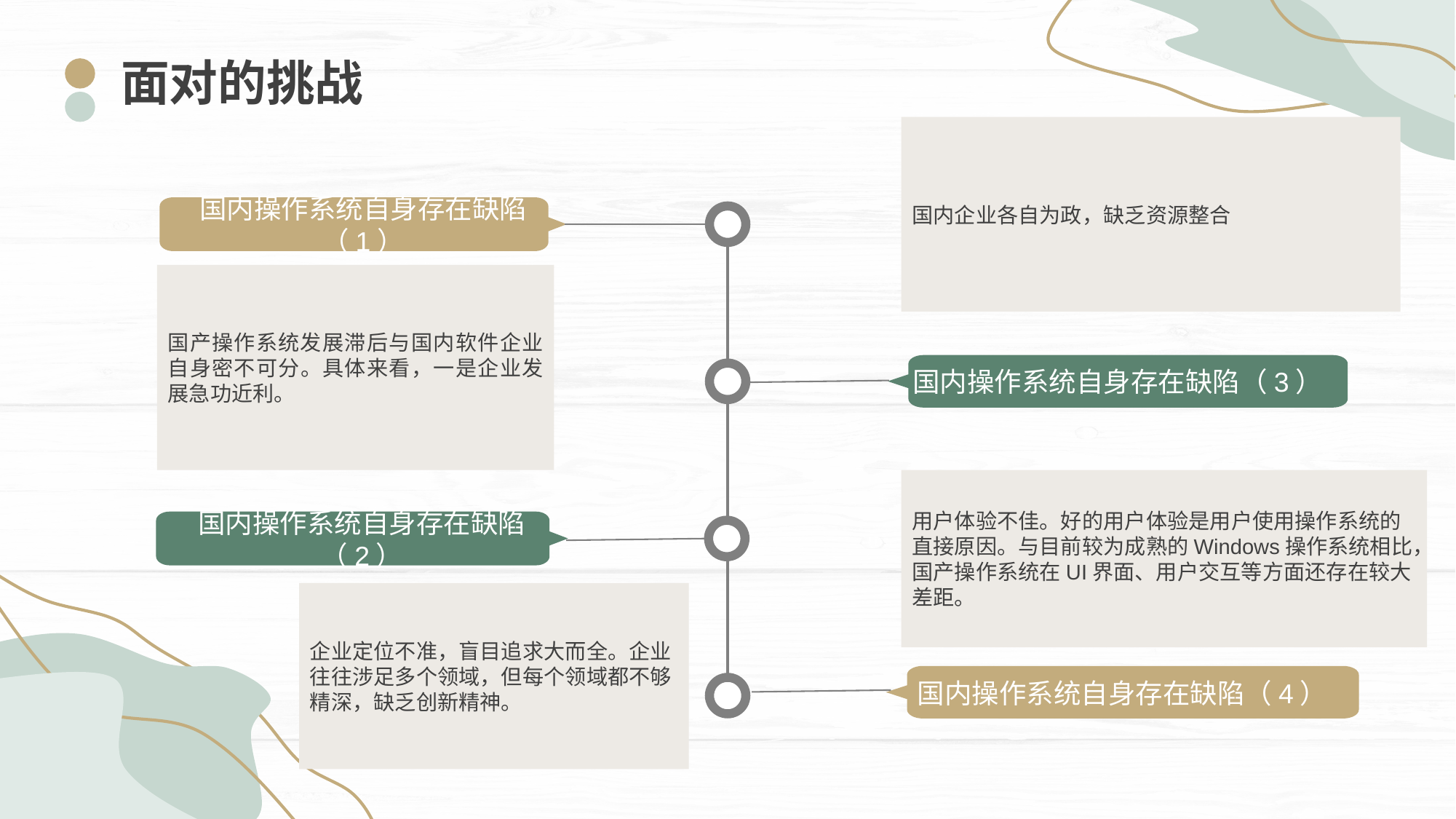

面对的挑战

国内企业各自为政，缺乏资源整合
国内操作系统自身存在缺陷（1）

国产操作系统发展滞后与国内软件企业自身密不可分。具体来看，一是企业发展急功近利。
国内操作系统自身存在缺陷（3）

用户体验不佳。好的用户体验是用户使用操作系统的直接原因。与目前较为成熟的Windows操作系统相比，国产操作系统在UI界面、用户交互等方面还存在较大差距。
国内操作系统自身存在缺陷（2）

企业定位不准，盲目追求大而全。企业往往涉足多个领域，但每个领域都不够精深，缺乏创新精神。
国内操作系统自身存在缺陷（4）